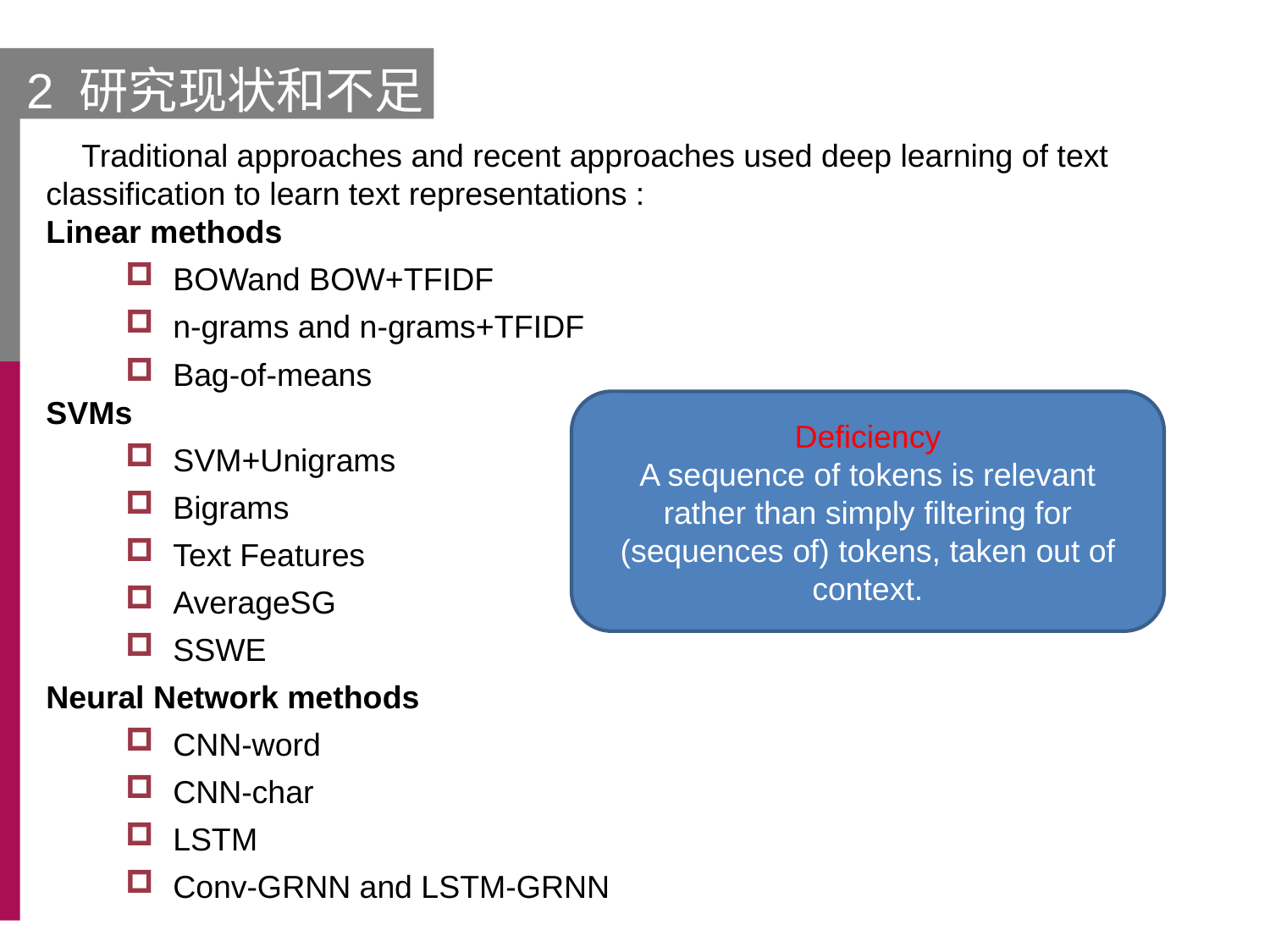

2 研究现状和不足

    Traditional approaches and recent approaches used deep learning of text classification to learn text representations :
Linear methods
BOWand BOW+TFIDF
n-grams and n-grams+TFIDF
Bag-of-means
SVMs
SVM+Unigrams
Bigrams
Text Features
AverageSG
SSWE
Neural Network methods
CNN-word
CNN-char
LSTM
Conv-GRNN and LSTM-GRNN
Deficiency
A sequence of tokens is relevant rather than simply filtering for (sequences of) tokens, taken out of context.